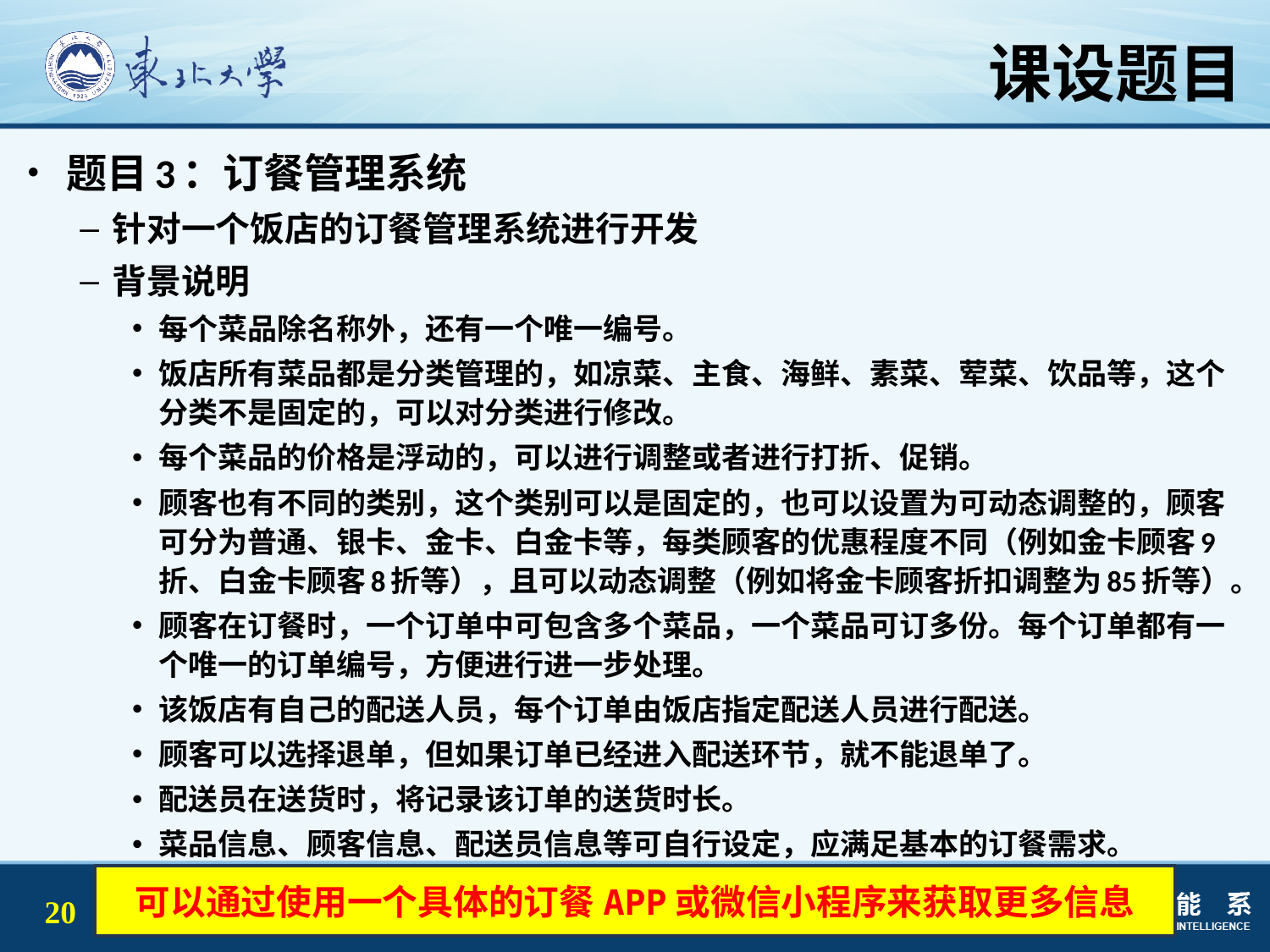

# 课设题目
题目3：订餐管理系统
针对一个饭店的订餐管理系统进行开发
背景说明
每个菜品除名称外，还有一个唯一编号。
饭店所有菜品都是分类管理的，如凉菜、主食、海鲜、素菜、荤菜、饮品等，这个分类不是固定的，可以对分类进行修改。
每个菜品的价格是浮动的，可以进行调整或者进行打折、促销。
顾客也有不同的类别，这个类别可以是固定的，也可以设置为可动态调整的，顾客可分为普通、银卡、金卡、白金卡等，每类顾客的优惠程度不同（例如金卡顾客9折、白金卡顾客8折等），且可以动态调整（例如将金卡顾客折扣调整为85折等）。
顾客在订餐时，一个订单中可包含多个菜品，一个菜品可订多份。每个订单都有一个唯一的订单编号，方便进行进一步处理。
该饭店有自己的配送人员，每个订单由饭店指定配送人员进行配送。
顾客可以选择退单，但如果订单已经进入配送环节，就不能退单了。
配送员在送货时，将记录该订单的送货时长。
菜品信息、顾客信息、配送员信息等可自行设定，应满足基本的订餐需求。

可以通过使用一个具体的订餐APP或微信小程序来获取更多信息